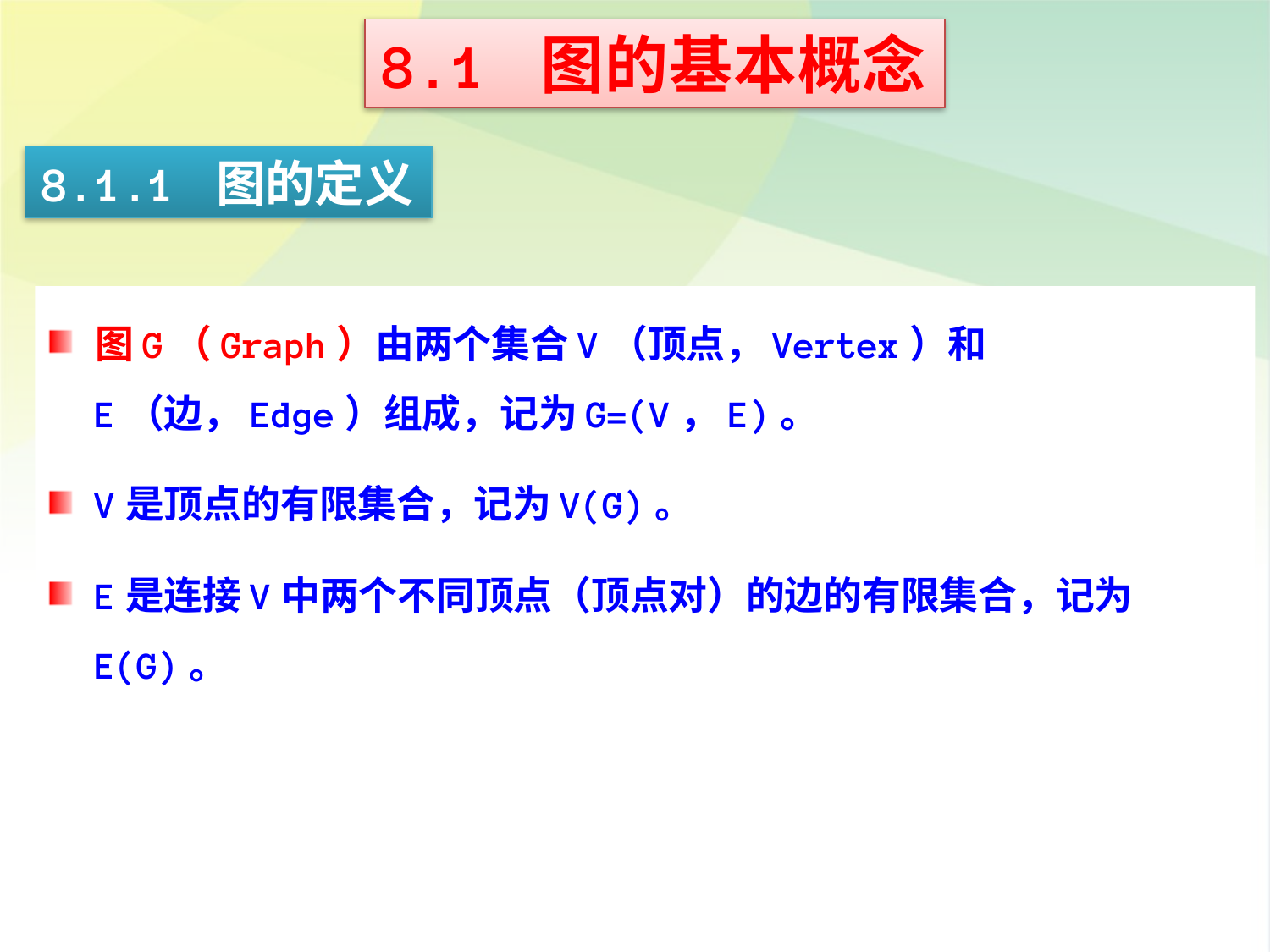

8.1 图的基本概念
8.1.1 图的定义
图G（Graph）由两个集合V（顶点，Vertex）和E（边，Edge）组成，记为G=(V，E)。
V是顶点的有限集合，记为V(G)。
E是连接V中两个不同顶点（顶点对）的边的有限集合，记为E(G)。